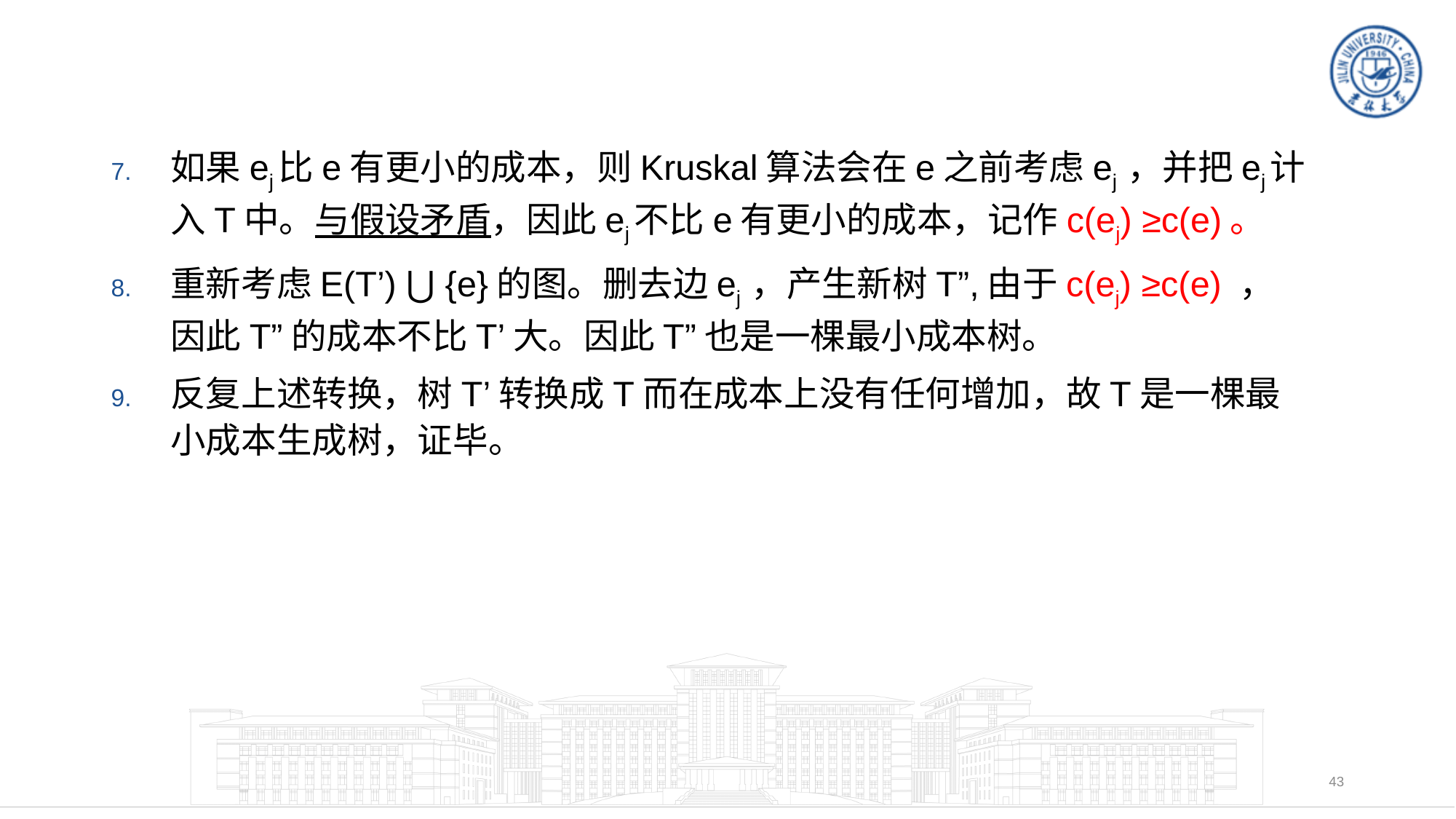

如果ej比e有更小的成本，则Kruskal算法会在e之前考虑ej ，并把ej计入T中。与假设矛盾，因此ej不比e有更小的成本，记作c(ej) ≥c(e)。
重新考虑E(T’) ⋃ {e}的图。删去边ej ，产生新树T”,由于c(ej) ≥c(e) ，因此T”的成本不比T’大。因此T”也是一棵最小成本树。
反复上述转换，树T’转换成T而在成本上没有任何增加，故T是一棵最小成本生成树，证毕。
43